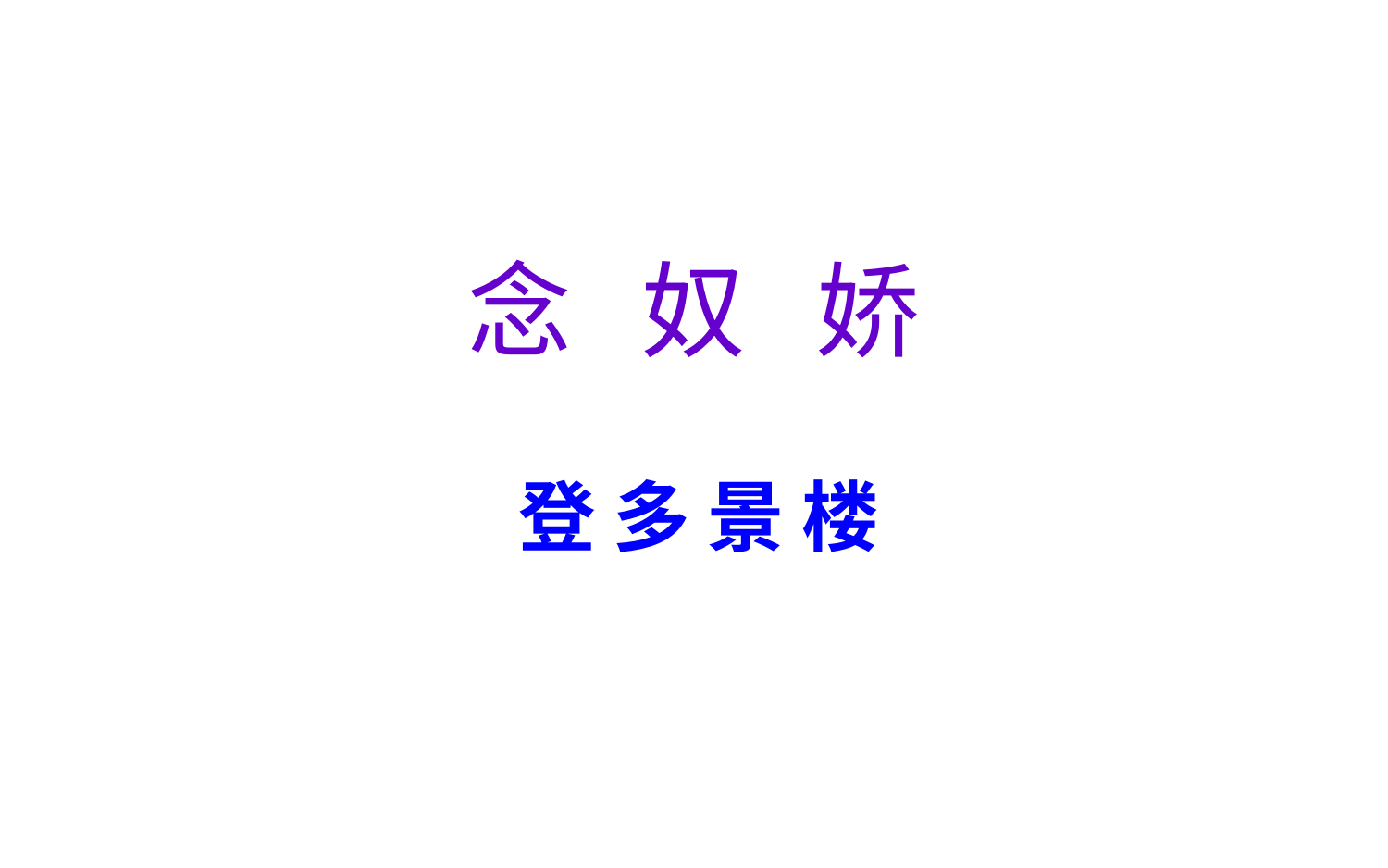

# 念   奴   娇
登 多 景 楼